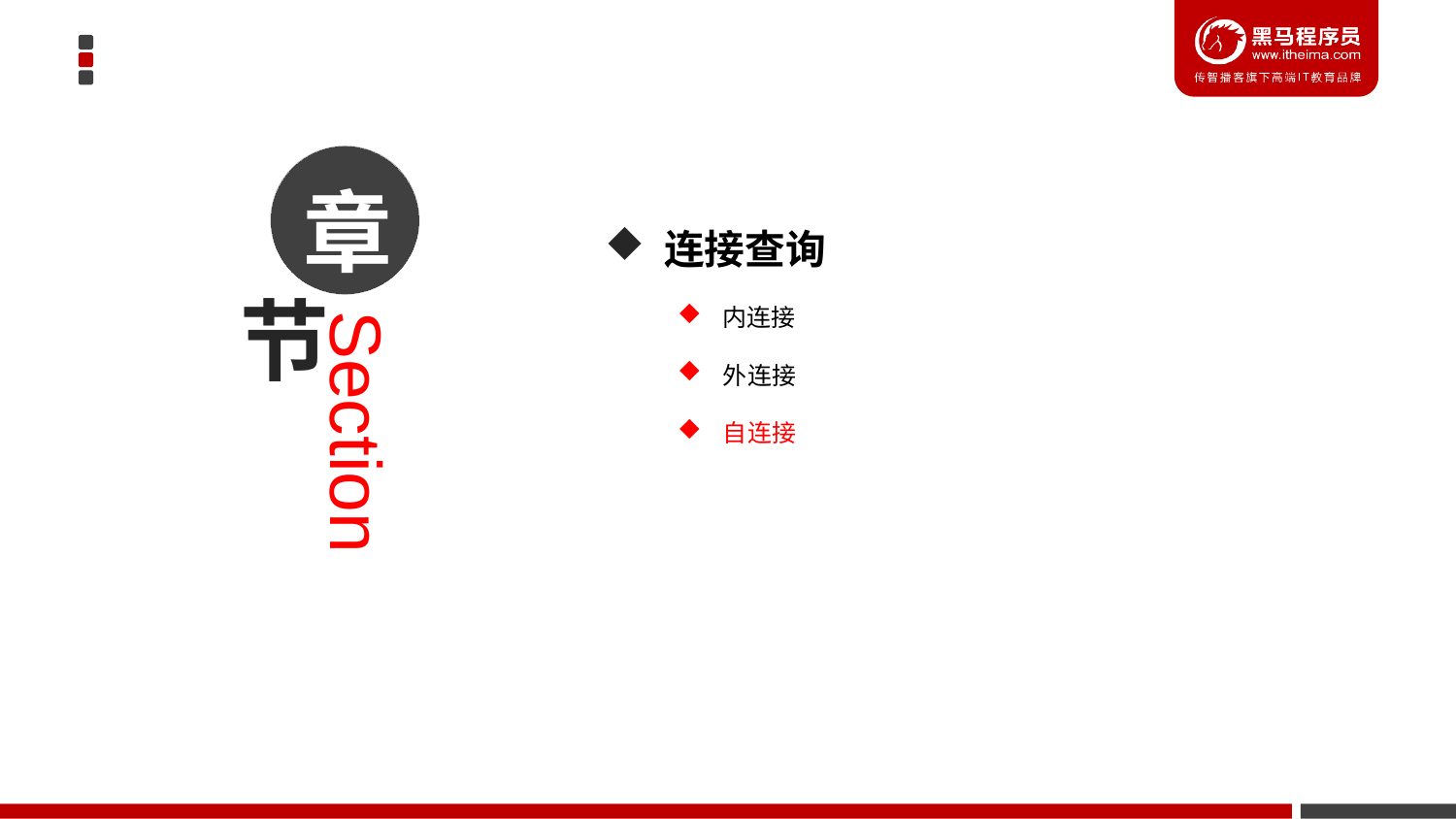

章
 连接查询
内连接
外连接
自连接

节
Section